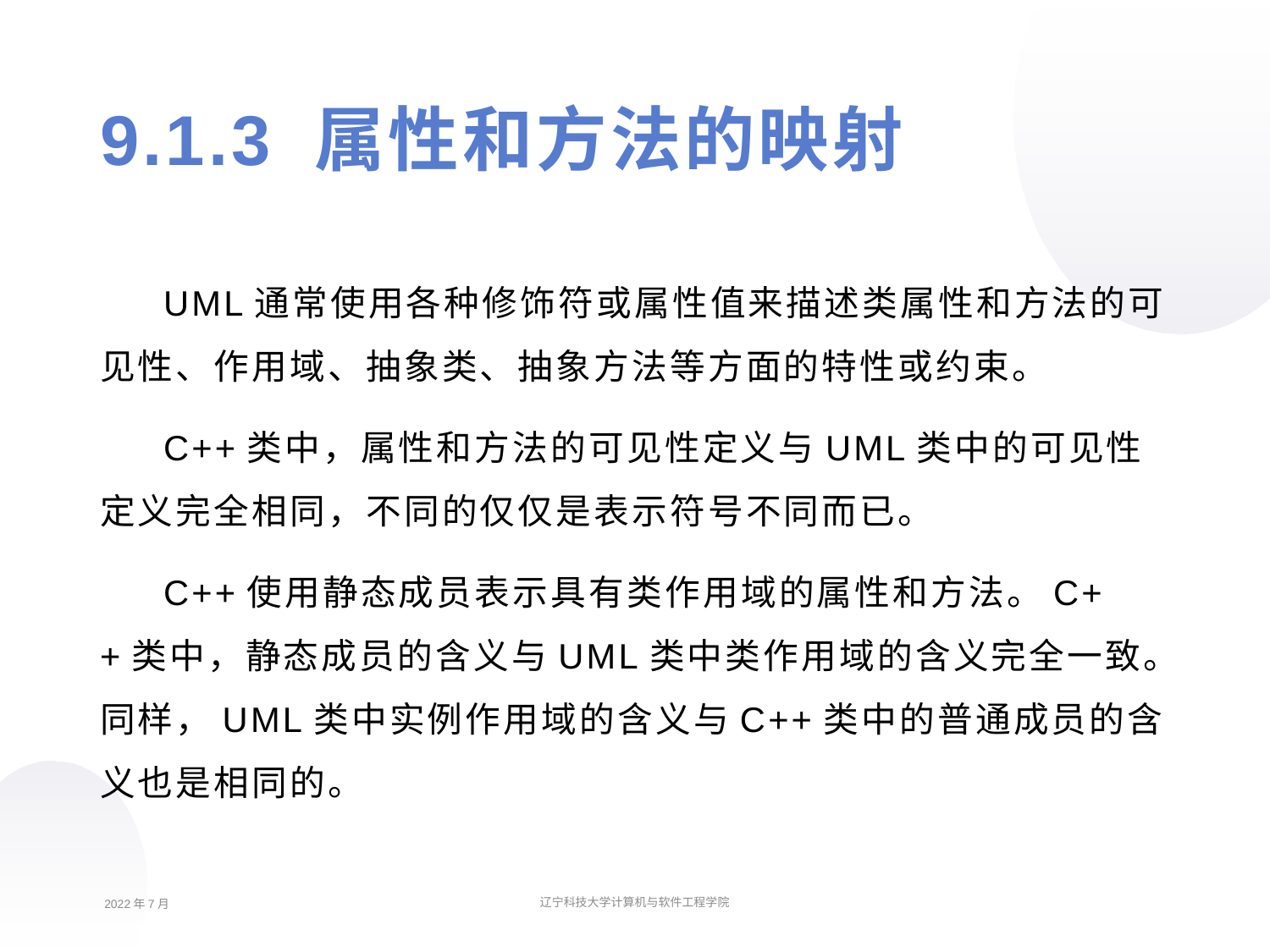

9.1.3 属性和方法的映射
UML通常使用各种修饰符或属性值来描述类属性和方法的可见性、作用域、抽象类、抽象方法等方面的特性或约束。
C++类中，属性和方法的可见性定义与UML类中的可见性定义完全相同，不同的仅仅是表示符号不同而已。
C++使用静态成员表示具有类作用域的属性和方法。C++类中，静态成员的含义与UML类中类作用域的含义完全一致。同样，UML类中实例作用域的含义与C++类中的普通成员的含义也是相同的。

2022年7月
辽宁科技大学计算机与软件工程学院
12